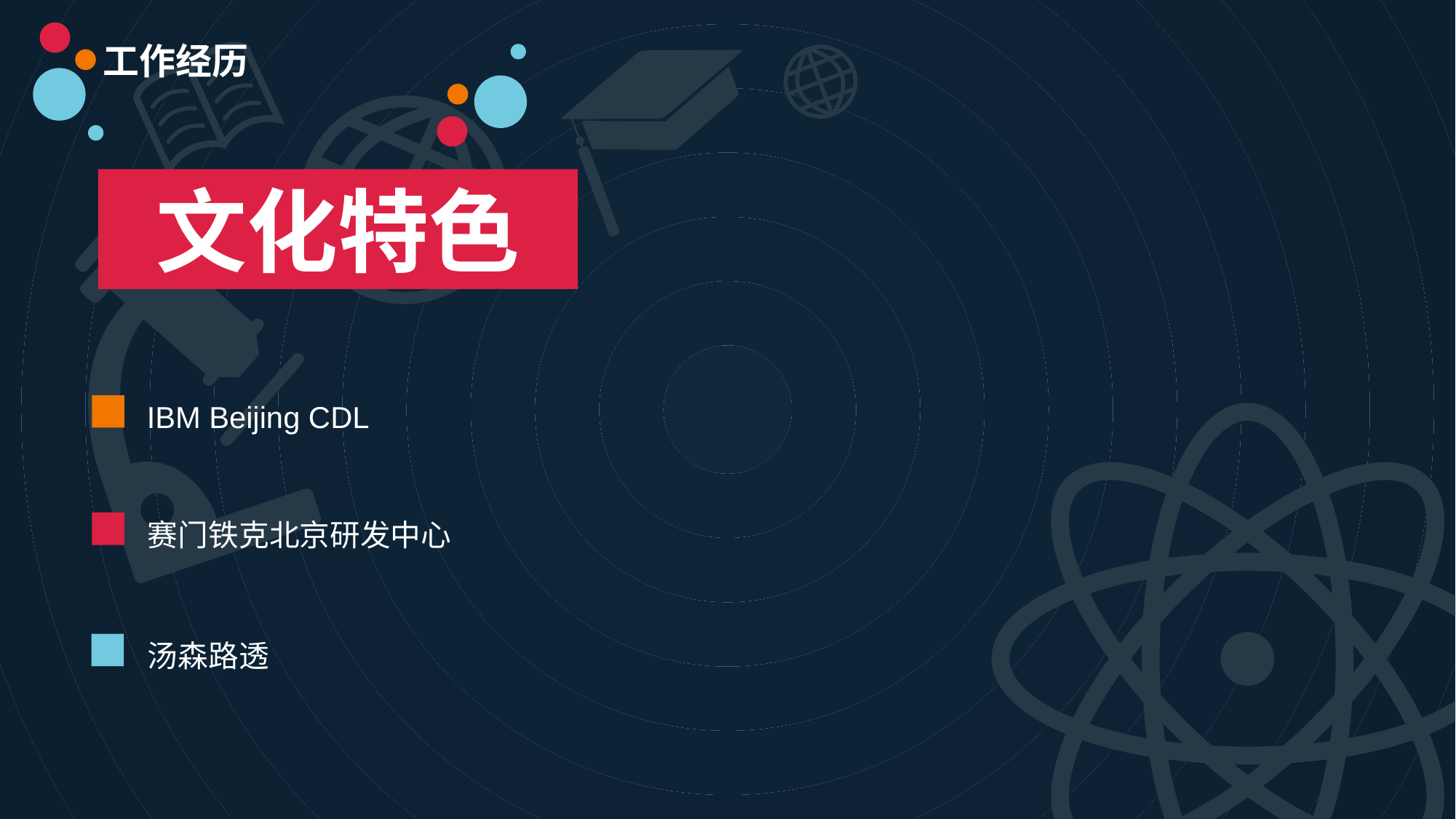

工作经历
文化特色
  IBM Beijing CDL

赛门铁克北京研发中心

汤森路透